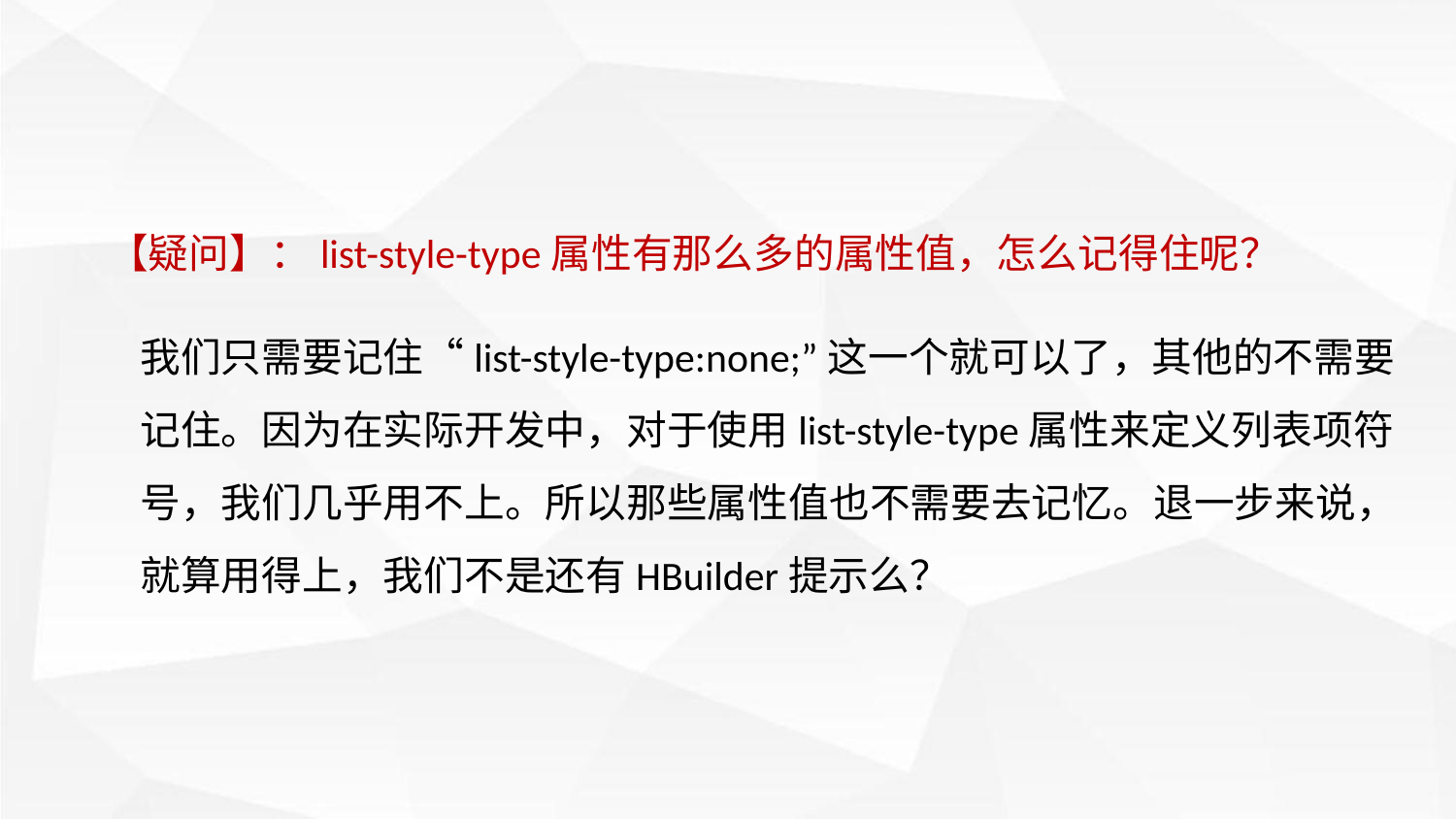

【疑问】：list-style-type属性有那么多的属性值，怎么记得住呢？
我们只需要记住“list-style-type:none;”这一个就可以了，其他的不需要记住。因为在实际开发中，对于使用list-style-type属性来定义列表项符号，我们几乎用不上。所以那些属性值也不需要去记忆。退一步来说，就算用得上，我们不是还有HBuilder提示么？